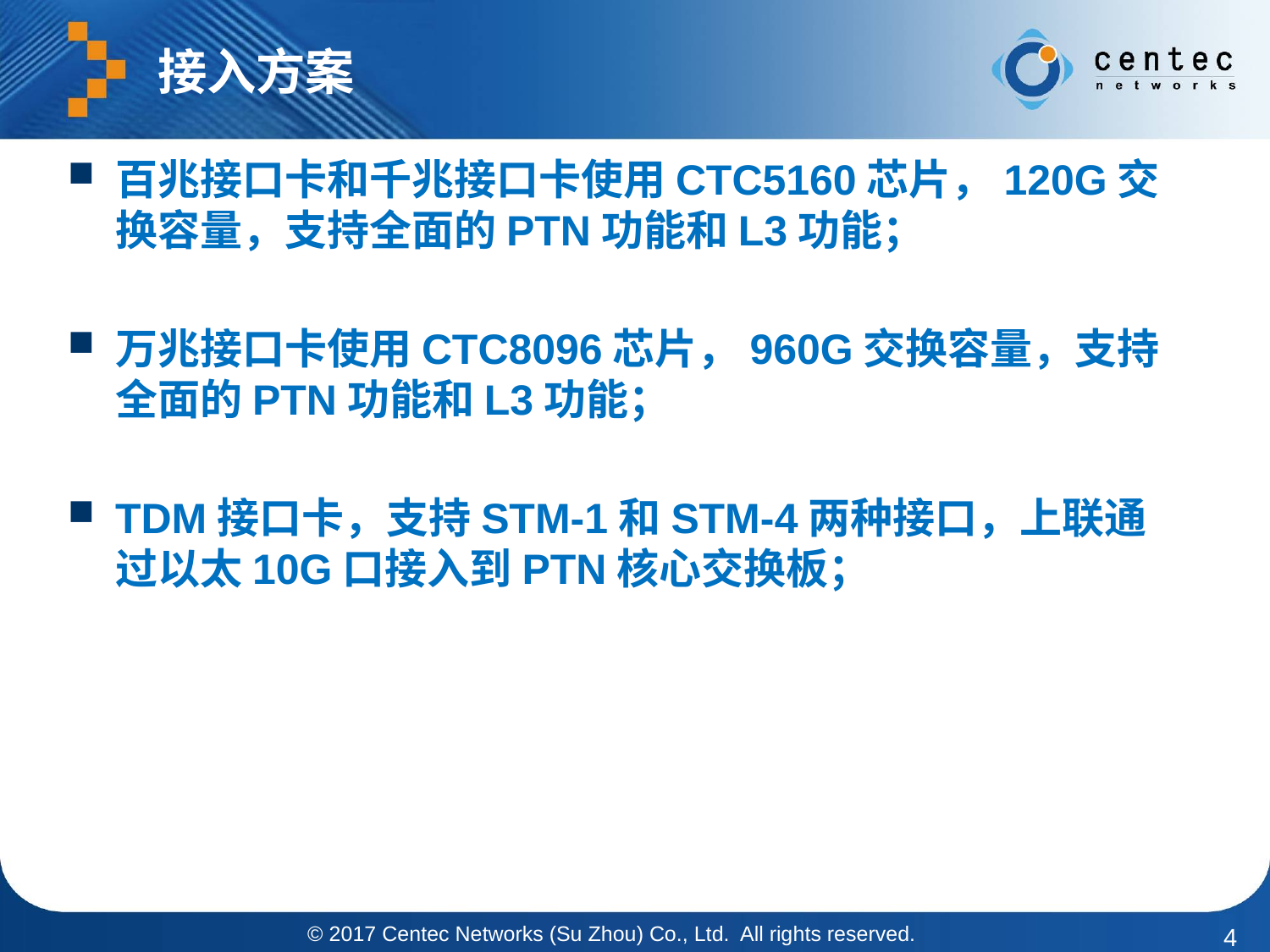

# 接入方案
百兆接口卡和千兆接口卡使用CTC5160芯片，120G交换容量，支持全面的PTN功能和L3功能；

万兆接口卡使用CTC8096芯片，960G交换容量，支持全面的PTN功能和L3功能；

TDM接口卡，支持STM-1和STM-4两种接口，上联通过以太10G口接入到PTN核心交换板；

© 2017 Centec Networks (Su Zhou) Co., Ltd.  All rights reserved.
4